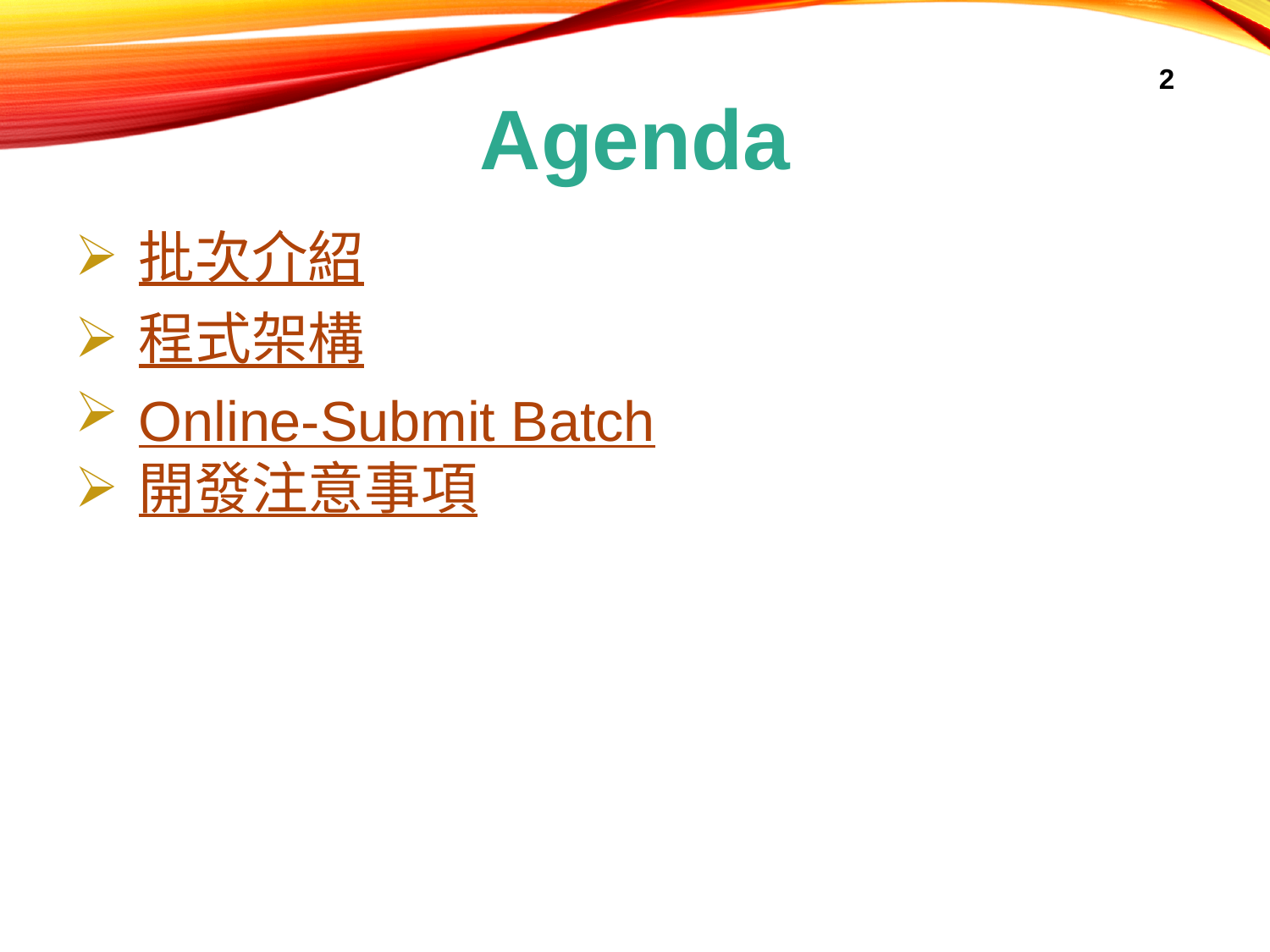

Agenda
2
批次介紹
程式架構
Online-Submit Batch
開發注意事項